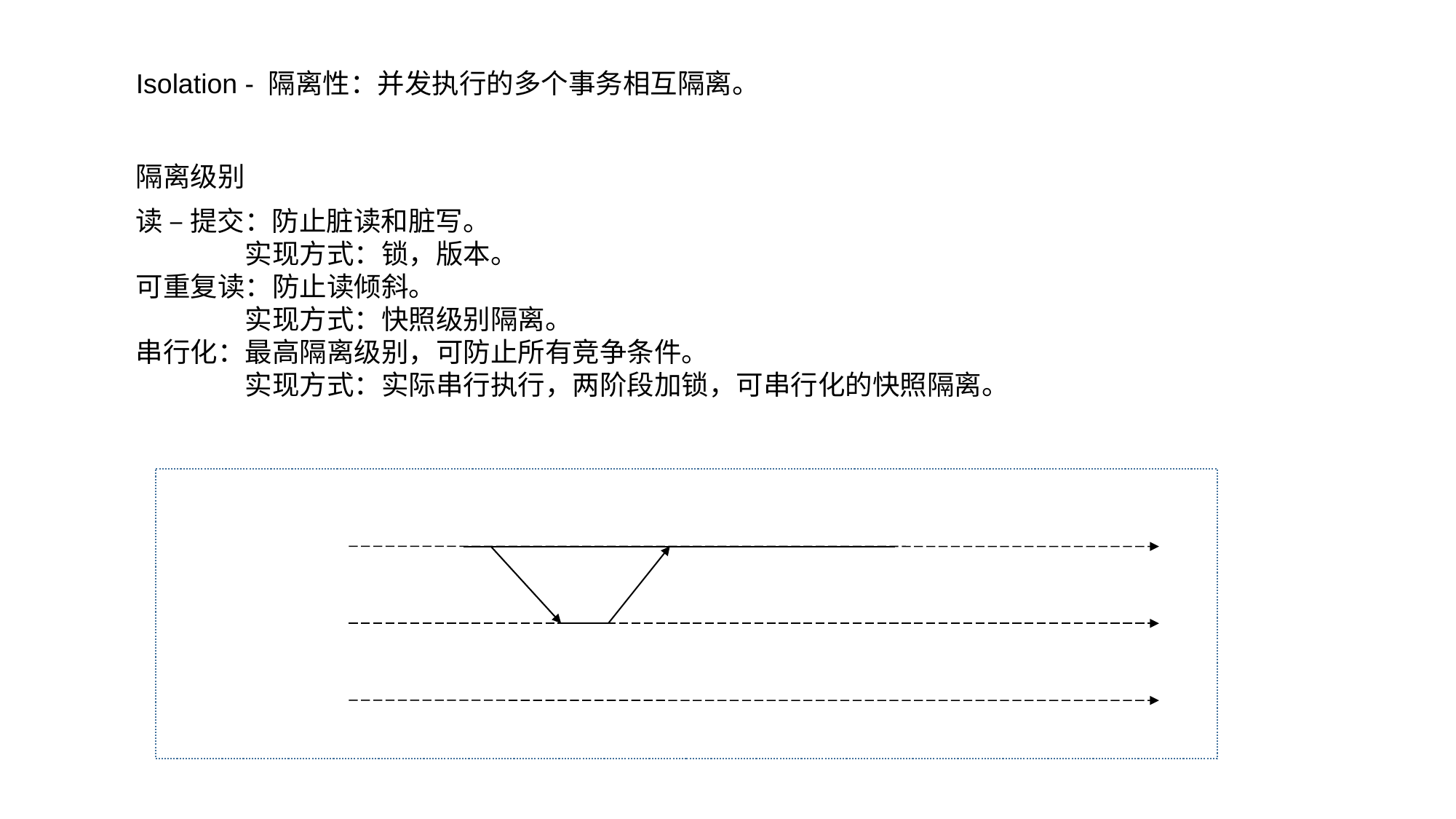

Isolation - 隔离性：并发执行的多个事务相互隔离。
隔离级别
读 – 提交：防止脏读和脏写。
	实现方式：锁，版本。
可重复读：防止读倾斜。
	实现方式：快照级别隔离。
串行化：最高隔离级别，可防止所有竞争条件。
	实现方式：实际串行执行，两阶段加锁，可串行化的快照隔离。